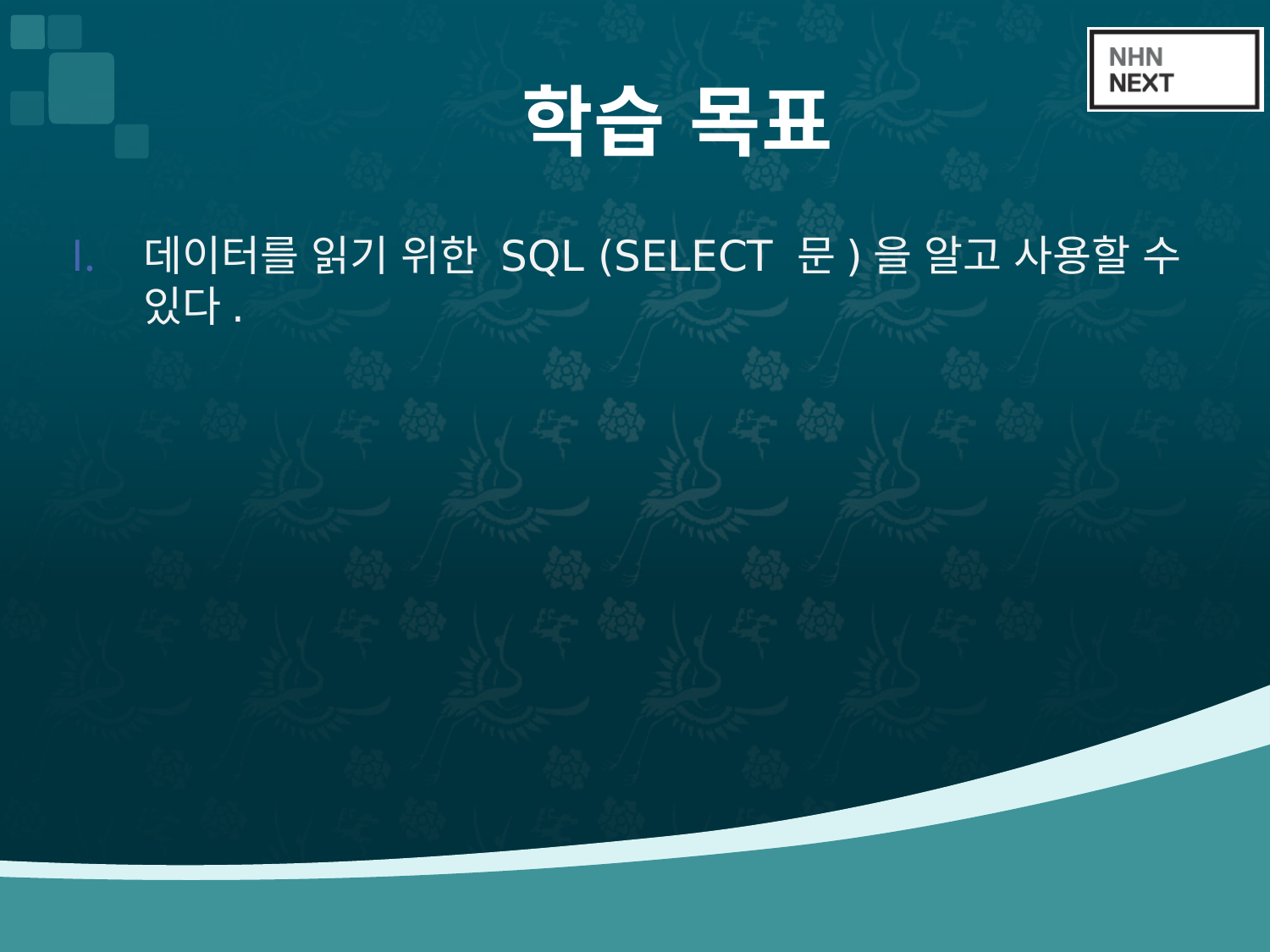

# 학습 목표
데이터를 읽기 위한 SQL (SELECT 문)을 알고 사용할 수 있다.